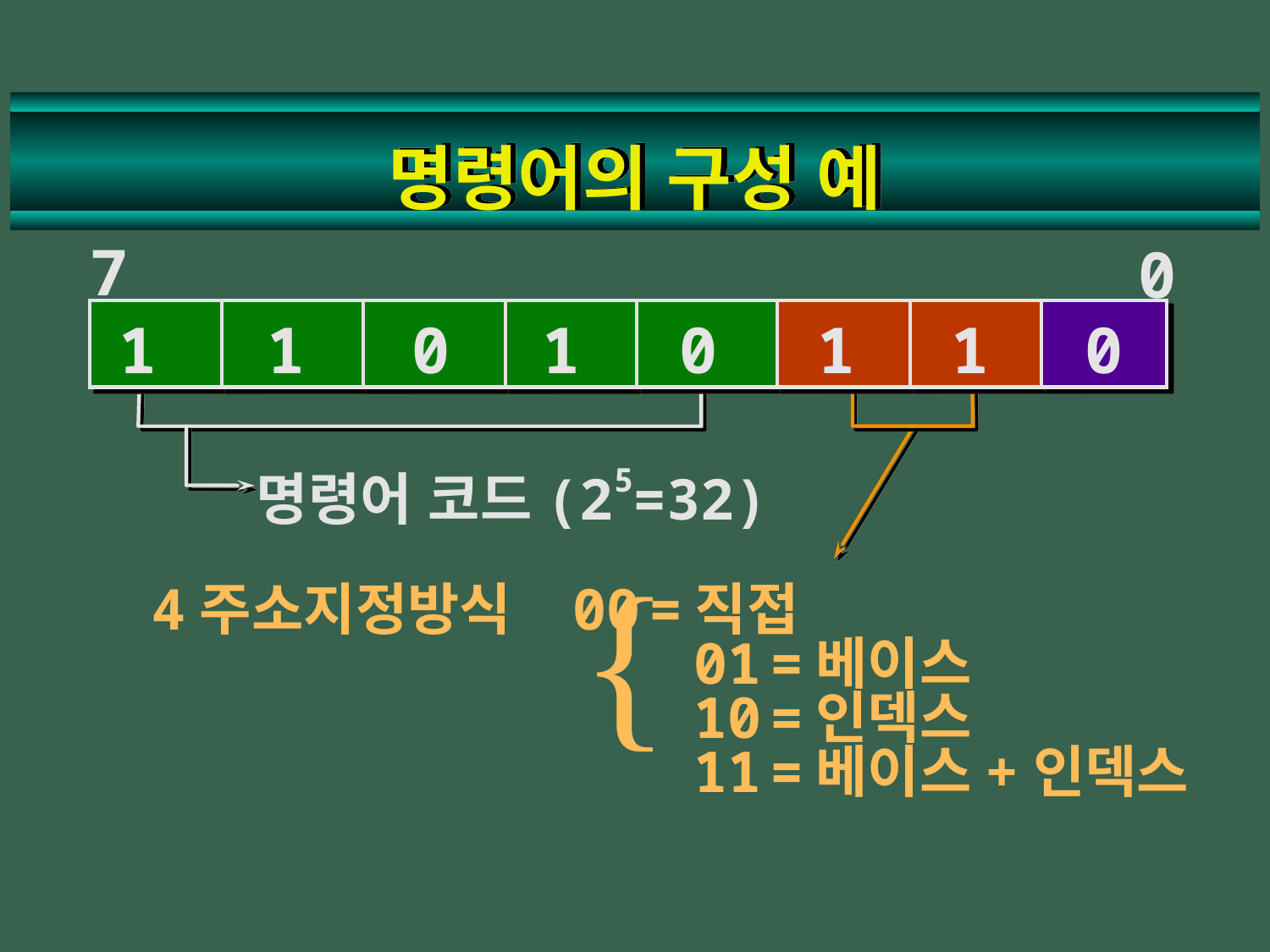

# 명령어의 구성 예
7
0

1
1
0
1
0
1
1
0

명령어 코드(25=32)
}
4주소지정방식   00 = 직접
                01 = 베이스
                10 = 인덱스
                11 = 베이스+인덱스